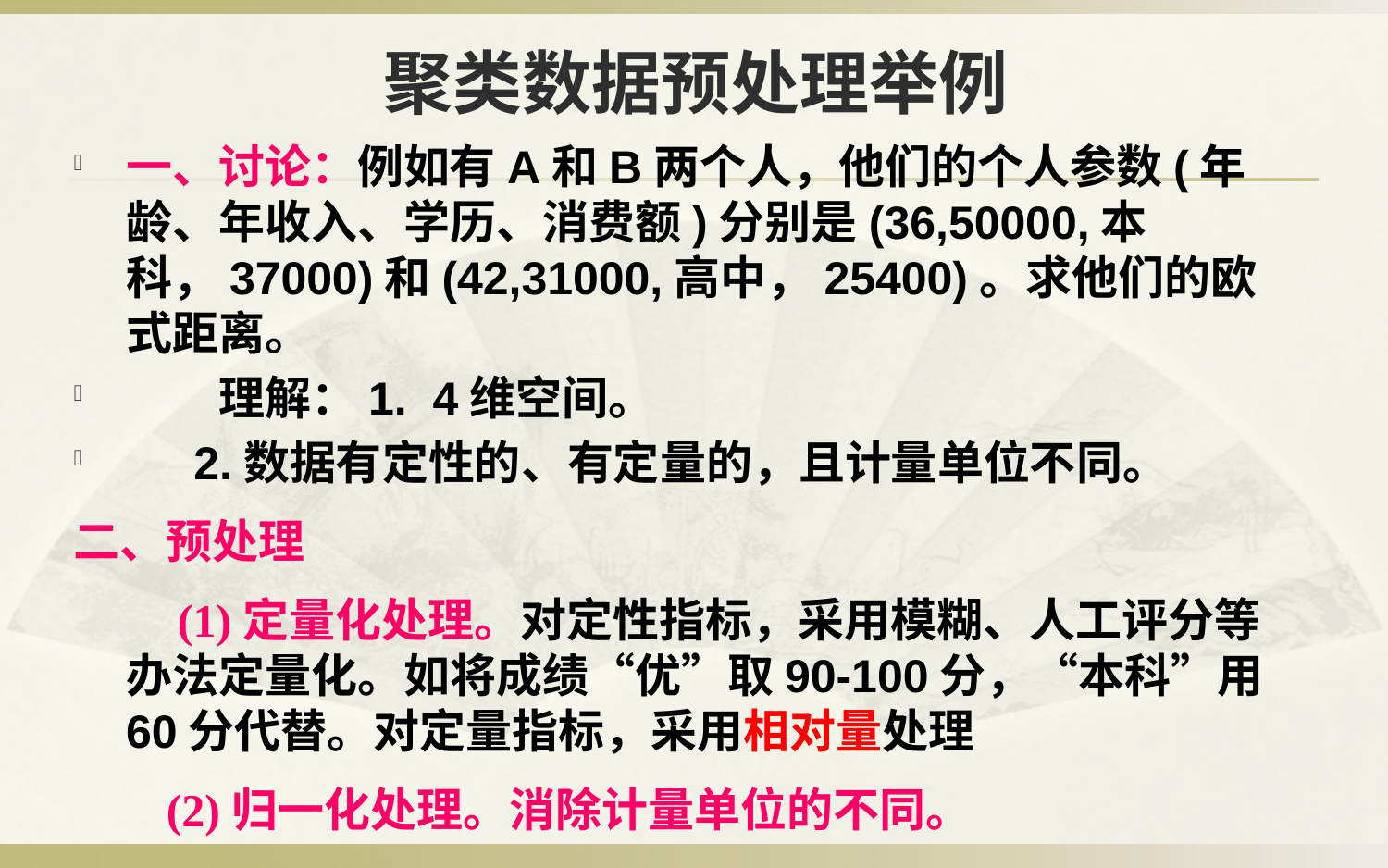

聚类数据预处理举例
一、讨论：例如有A和B两个人，他们的个人参数(年龄、年收入、学历、消费额)分别是(36,50000,本科，37000)和(42,31000,高中，25400)。求他们的欧式距离。
　　理解：1.  4维空间。
　 2.数据有定性的、有定量的，且计量单位不同。
二、预处理
　　(1)定量化处理。对定性指标，采用模糊、人工评分等办法定量化。如将成绩“优”取90-100分，“本科”用60分代替。对定量指标，采用相对量处理
        (2)归一化处理。消除计量单位的不同。